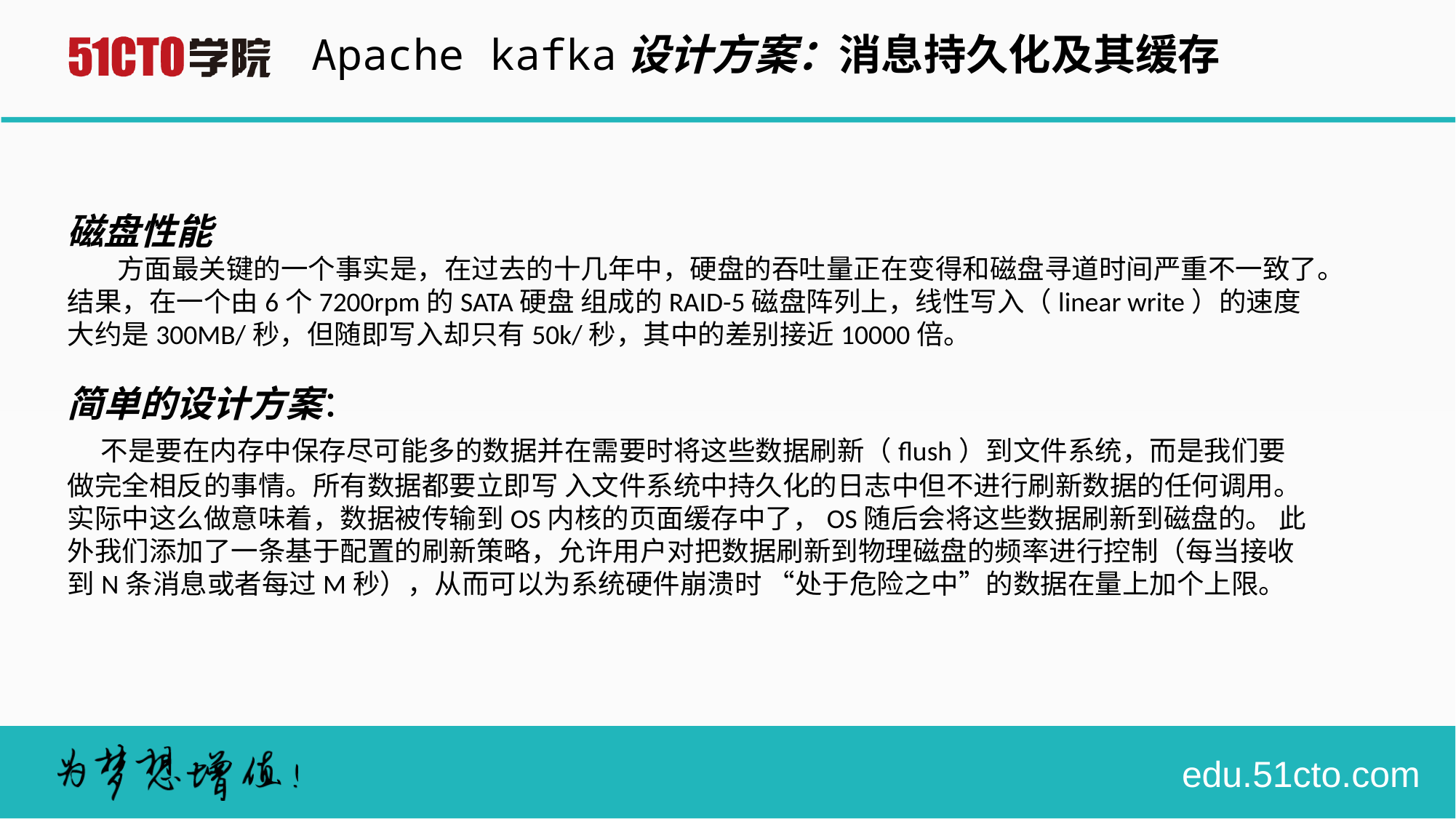

Apache kafka设计方案：消息持久化及其缓存
磁盘性能
       方面最关键的一个事实是，在过去的十几年中，硬盘的吞吐量正在变得和磁盘寻道时间严重不一致了。结果，在一个由6个7200rpm的SATA硬盘 组成的RAID-5磁盘阵列上，线性写入（linear write）的速度大约是300MB/秒，但随即写入却只有50k/秒，其中的差别接近10000倍。

简单的设计方案：
   不是要在内存中保存尽可能多的数据并在需要时将这些数据刷新（flush）到文件系统，而是我们要做完全相反的事情。所有数据都要立即写 入文件系统中持久化的日志中但不进行刷新数据的任何调用。实际中这么做意味着，数据被传输到OS内核的页面缓存中了，OS随后会将这些数据刷新到磁盘的。 此外我们添加了一条基于配置的刷新策略，允许用户对把数据刷新到物理磁盘的频率进行控制（每当接收到N条消息或者每过M秒），从而可以为系统硬件崩溃时 “处于危险之中”的数据在量上加个上限。